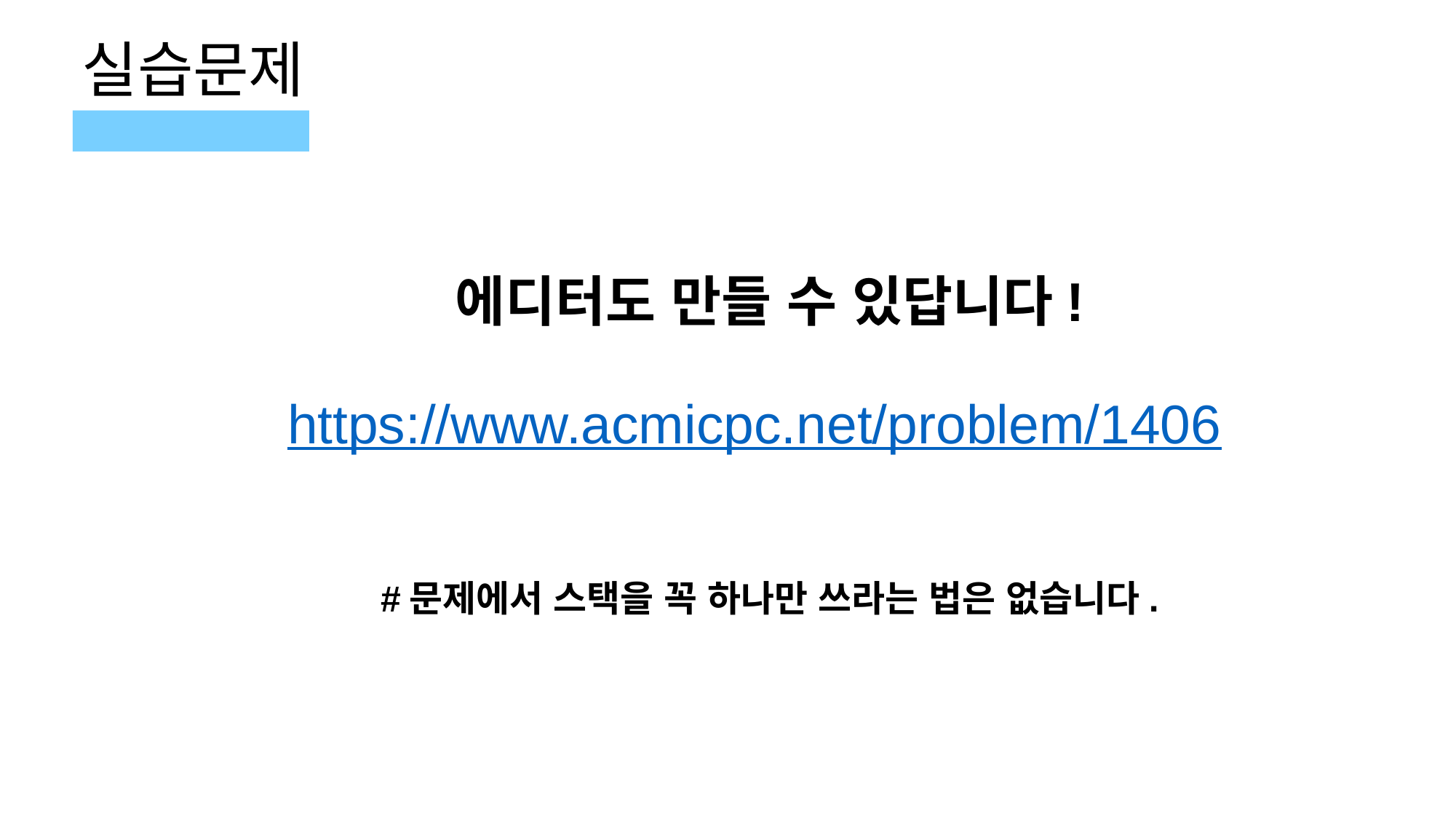

실습문제

에디터도 만들 수 있답니다!
https://www.acmicpc.net/problem/1406

#문제에서 스택을 꼭 하나만 쓰라는 법은 없습니다.